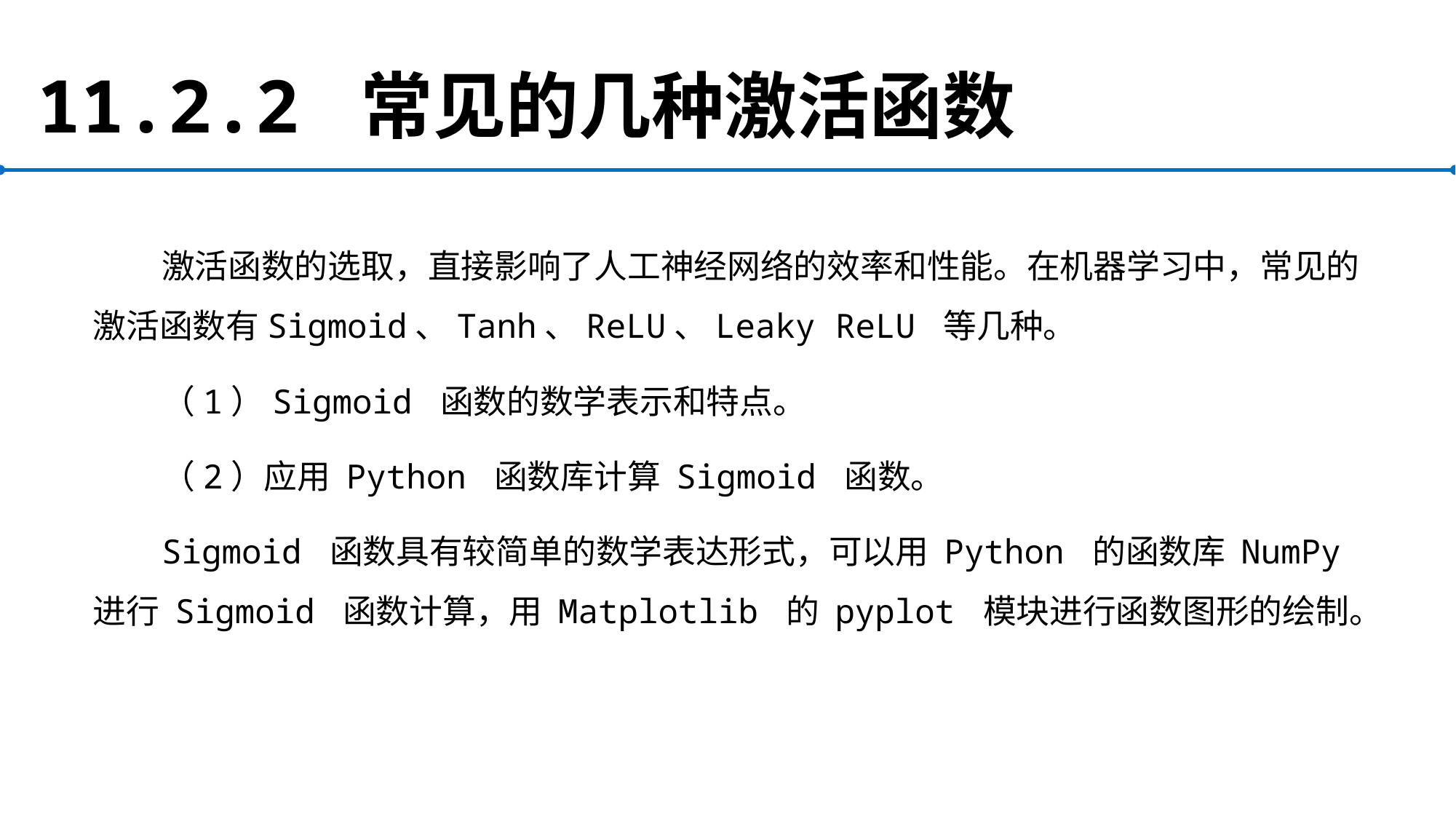

# 11.2.2 常见的几种激活函数
激活函数的选取，直接影响了人工神经网络的效率和性能。在机器学习中，常见的激活函数有Sigmoid、Tanh、ReLU、Leaky ReLU 等几种。
（1）Sigmoid 函数的数学表示和特点。
（2）应用 Python 函数库计算 Sigmoid 函数。
Sigmoid 函数具有较简单的数学表达形式，可以用 Python 的函数库 NumPy 进行 Sigmoid 函数计算，用 Matplotlib 的 pyplot 模块进行函数图形的绘制。